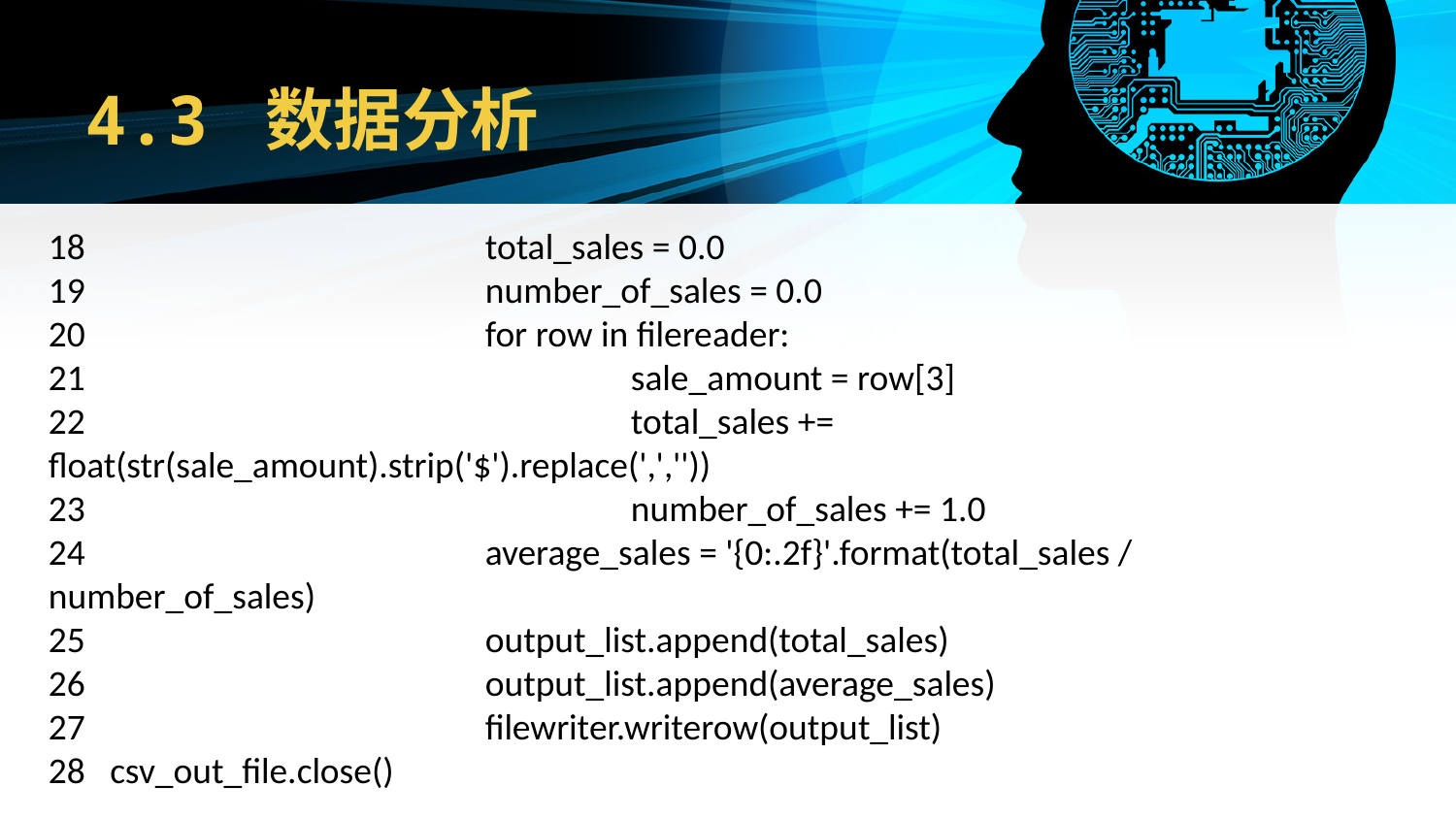

# 4.3 数据分析
18   			total_sales = 0.0
19   			number_of_sales = 0.0
20   			for row in filereader:
21   				sale_amount = row[3]
22   				total_sales += float(str(sale_amount).strip('$').replace(',',''))
23   				number_of_sales += 1.0
24   			average_sales = '{0:.2f}'.format(total_sales / number_of_sales)
25   			output_list.append(total_sales)
26   			output_list.append(average_sales)
27   			filewriter.writerow(output_list)
28   csv_out_file.close()